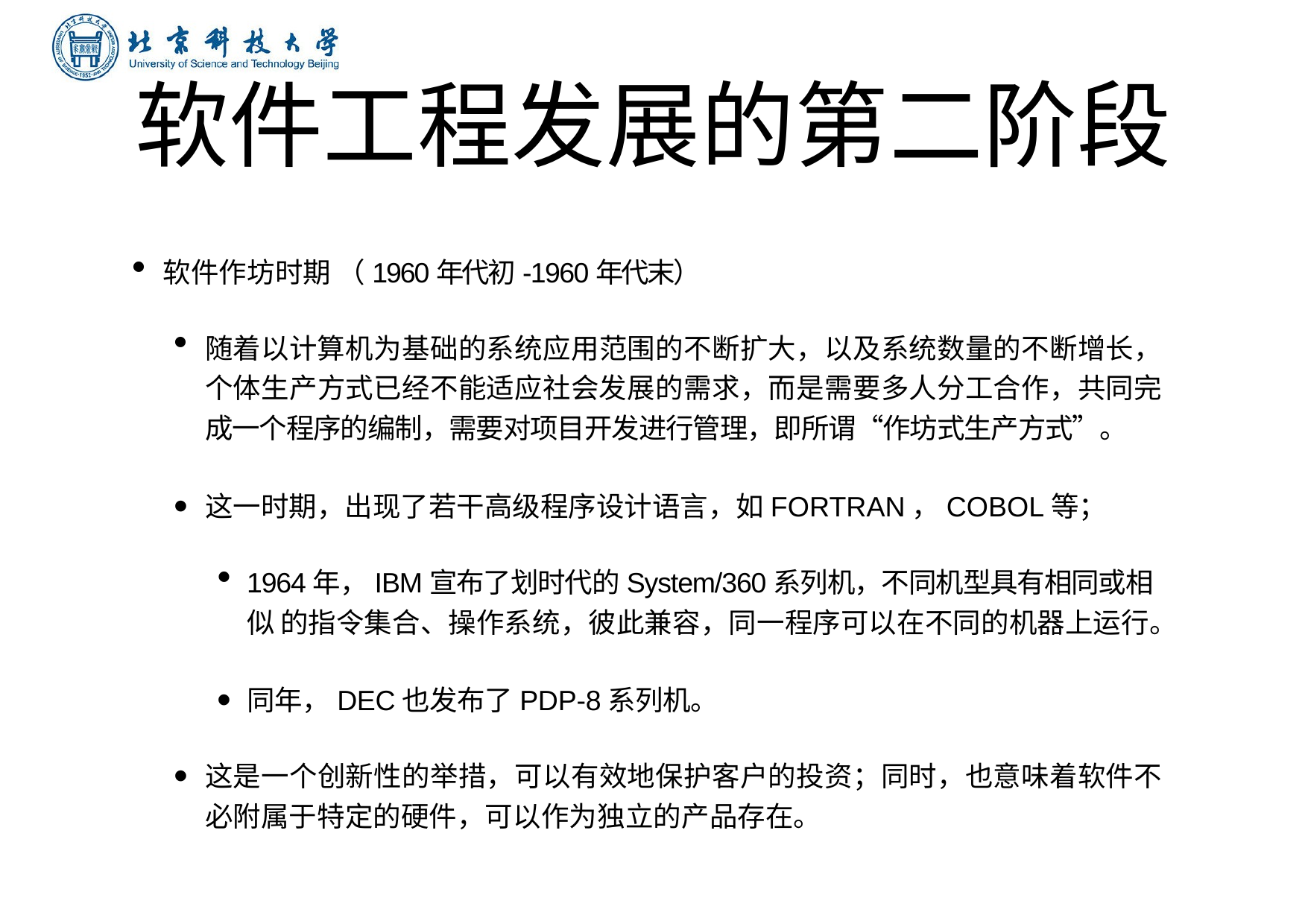

# 软件⼯程发展的第⼆阶段
软件作坊时期 （1960年代初-1960年代末）
随着以计算机为基础的系统应⽤范围的不断扩⼤，以及系统数量的不断增长， 个体⽣产⽅式已经不能适应社会发展的需求，⽽是需要多⼈分⼯合作，共同完 成⼀个程序的编制，需要对项⽬开发进⾏管理，即所谓“作坊式⽣产⽅式”。

这⼀时期，出现了若⼲⾼级程序设计语⾔，如FORTRAN，COBOL等；
1964年，IBM宣布了划时代的System/360系列机，不同机型具有相同或相似 的指令集合、操作系统，彼此兼容，同⼀程序可以在不同的机器上运⾏。

同年，DEC也发布了PDP-8系列机。
这是⼀个创新性的举措，可以有效地保护客户的投资；同时，也意味着软件不 必附属于特定的硬件，可以作为独⽴的产品存在。